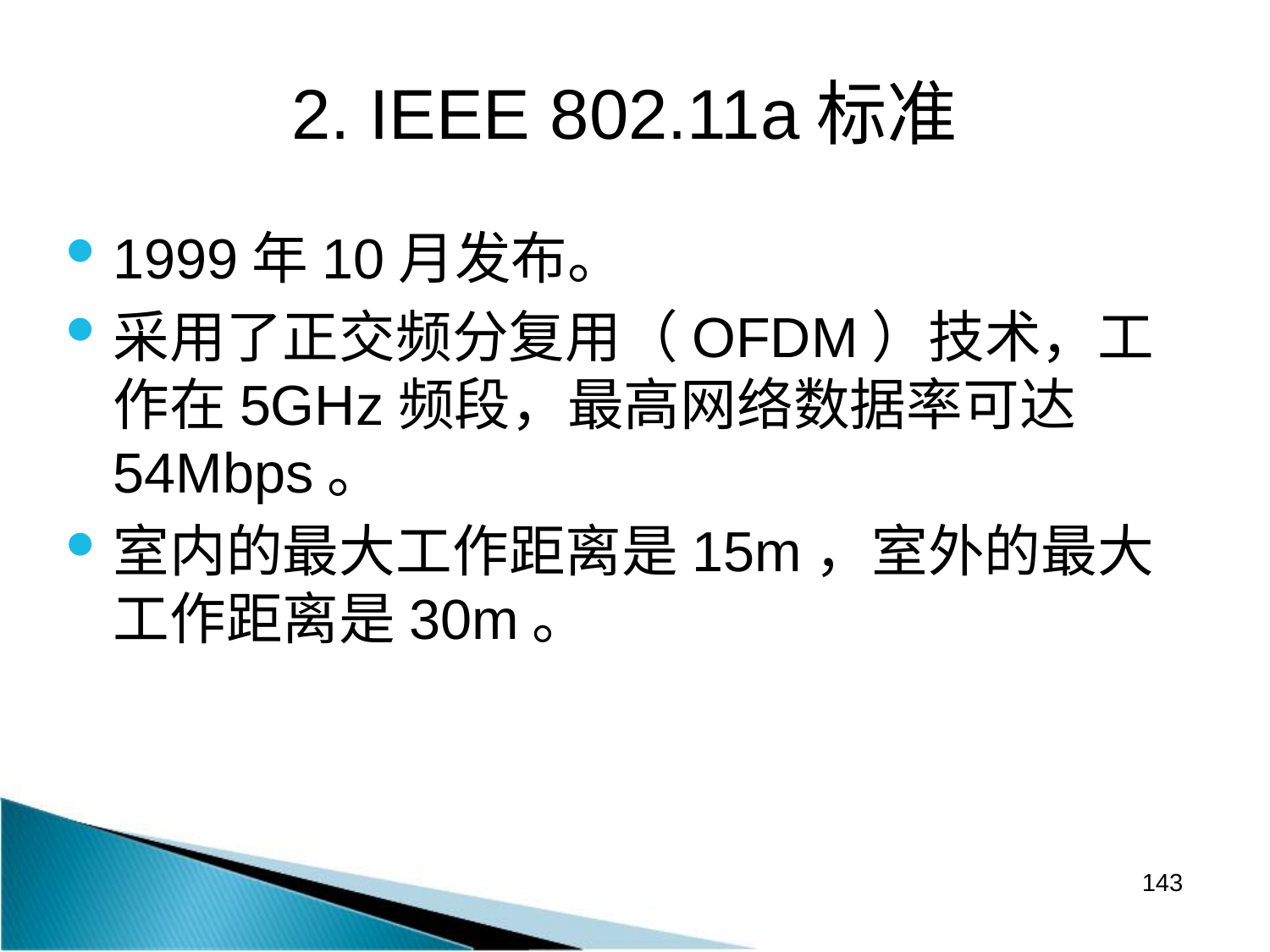

# 2. IEEE 802.11a标准
1999年10月发布。
采用了正交频分复用（OFDM）技术，工作在5GHz频段，最高网络数据率可达54Mbps。
室内的最大工作距离是15m，室外的最大工作距离是30m。
143